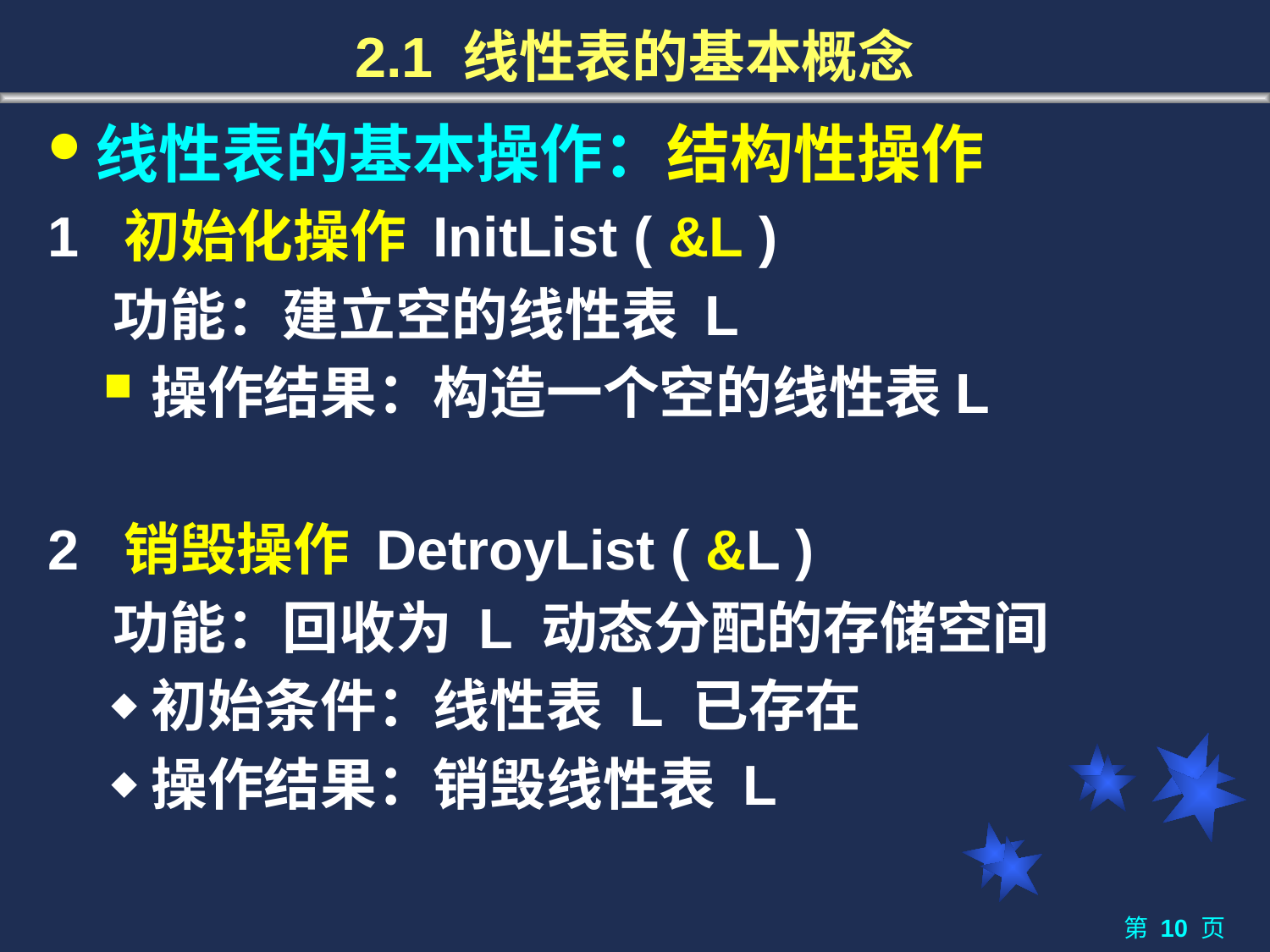

# 2.1 线性表的基本概念
线性表的基本操作：结构性操作
1  初始化操作 InitList ( &L )
    功能：建立空的线性表 L
操作结果：构造一个空的线性表L

2  销毁操作 DetroyList ( &L )
    功能：回收为 L 动态分配的存储空间
初始条件：线性表 L 已存在
操作结果：销毁线性表 L
第 10 页